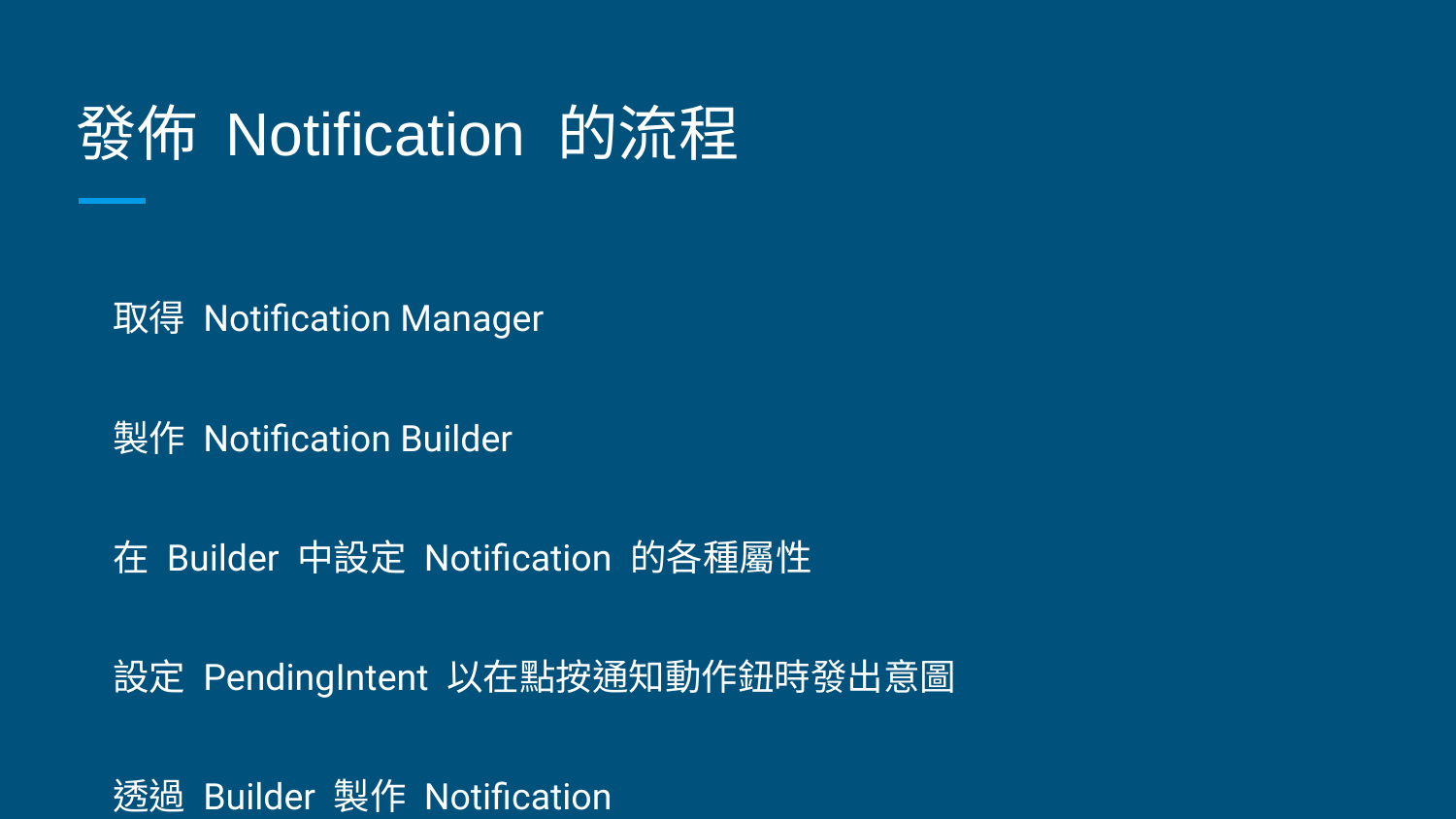

# 發佈 Notification 的流程
取得 Notification Manager
製作 Notification Builder
在 Builder 中設定 Notification 的各種屬性
設定 PendingIntent 以在點按通知動作鈕時發出意圖
透過 Builder 製作 Notification
透過 Notification Manager 發佈 Notification